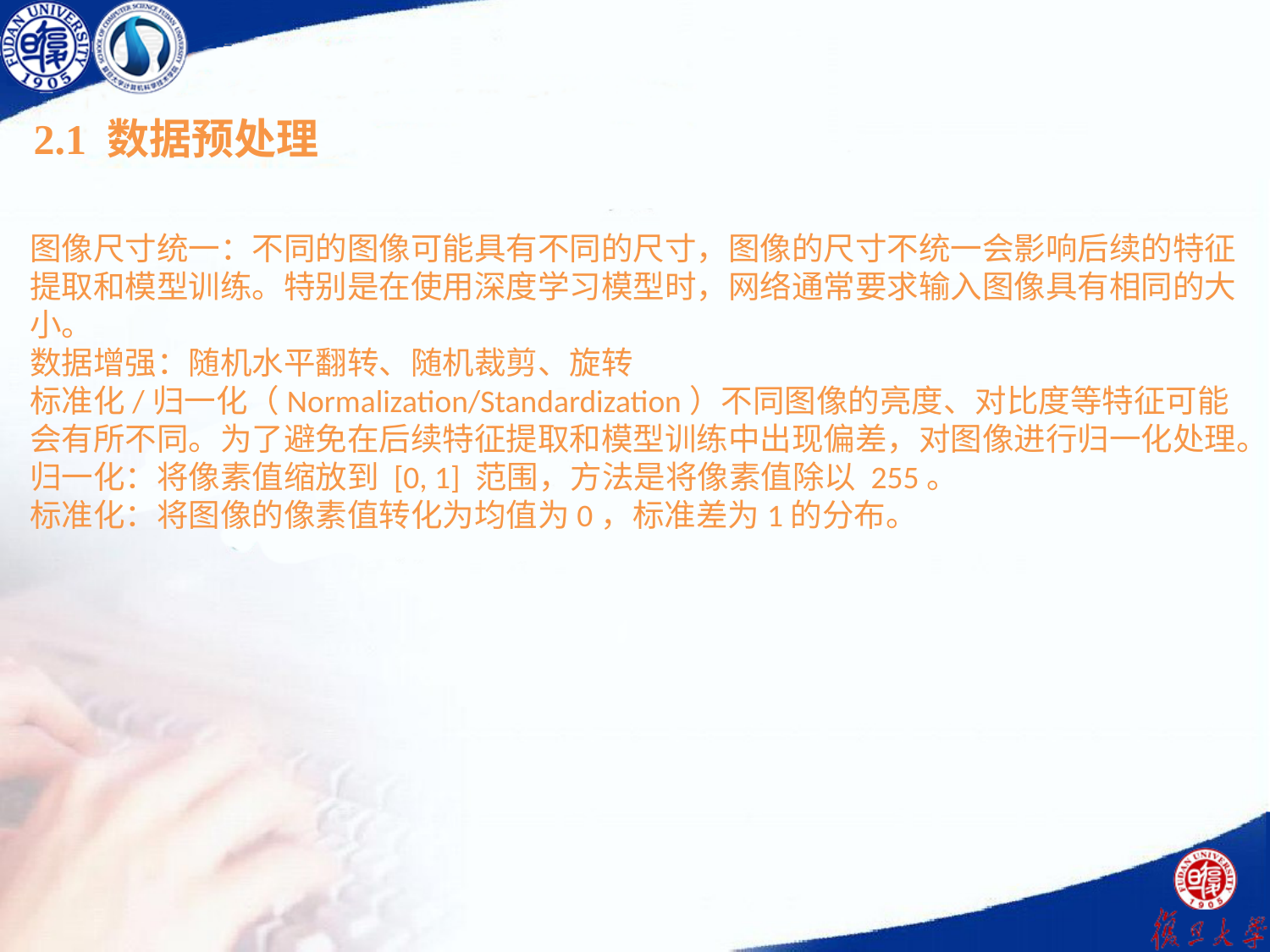

2.1 数据预处理
图像尺寸统一：不同的图像可能具有不同的尺寸，图像的尺寸不统一会影响后续的特征提取和模型训练。特别是在使用深度学习模型时，网络通常要求输入图像具有相同的大小。
数据增强：随机水平翻转、随机裁剪、旋转
标准化/归一化（Normalization/Standardization）不同图像的亮度、对比度等特征可能会有所不同。为了避免在后续特征提取和模型训练中出现偏差，对图像进行归一化处理。归一化：将像素值缩放到 [0, 1] 范围，方法是将像素值除以 255。
标准化：将图像的像素值转化为均值为0，标准差为1的分布。